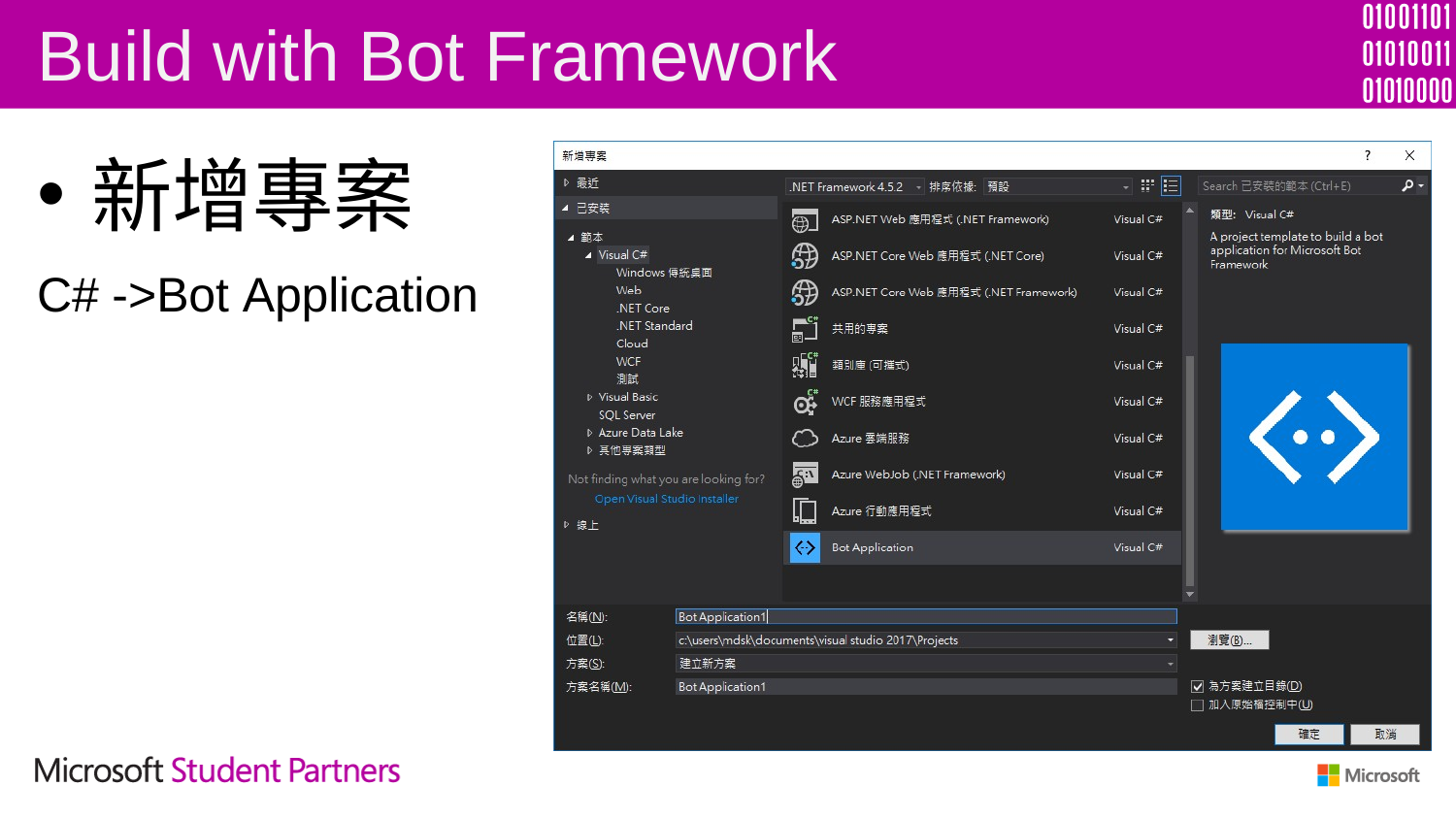

# Build with Bot Framework
新增專案
C# ->Bot Application